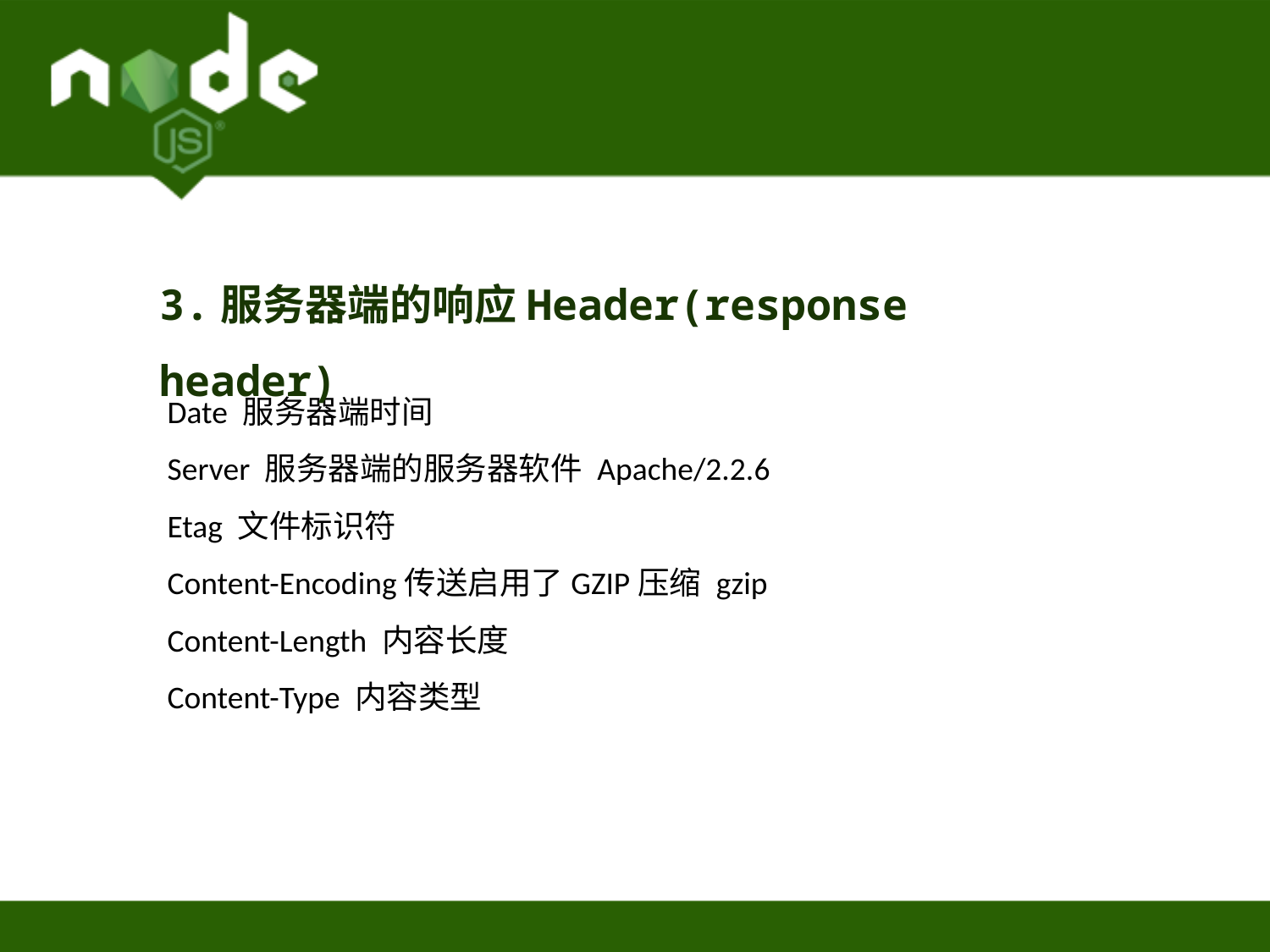

3.服务器端的响应Header(response header)
Date 服务器端时间
Server 服务器端的服务器软件 Apache/2.2.6
Etag 文件标识符
Content-Encoding传送启用了GZIP压缩 gzip
Content-Length 内容长度
Content-Type 内容类型